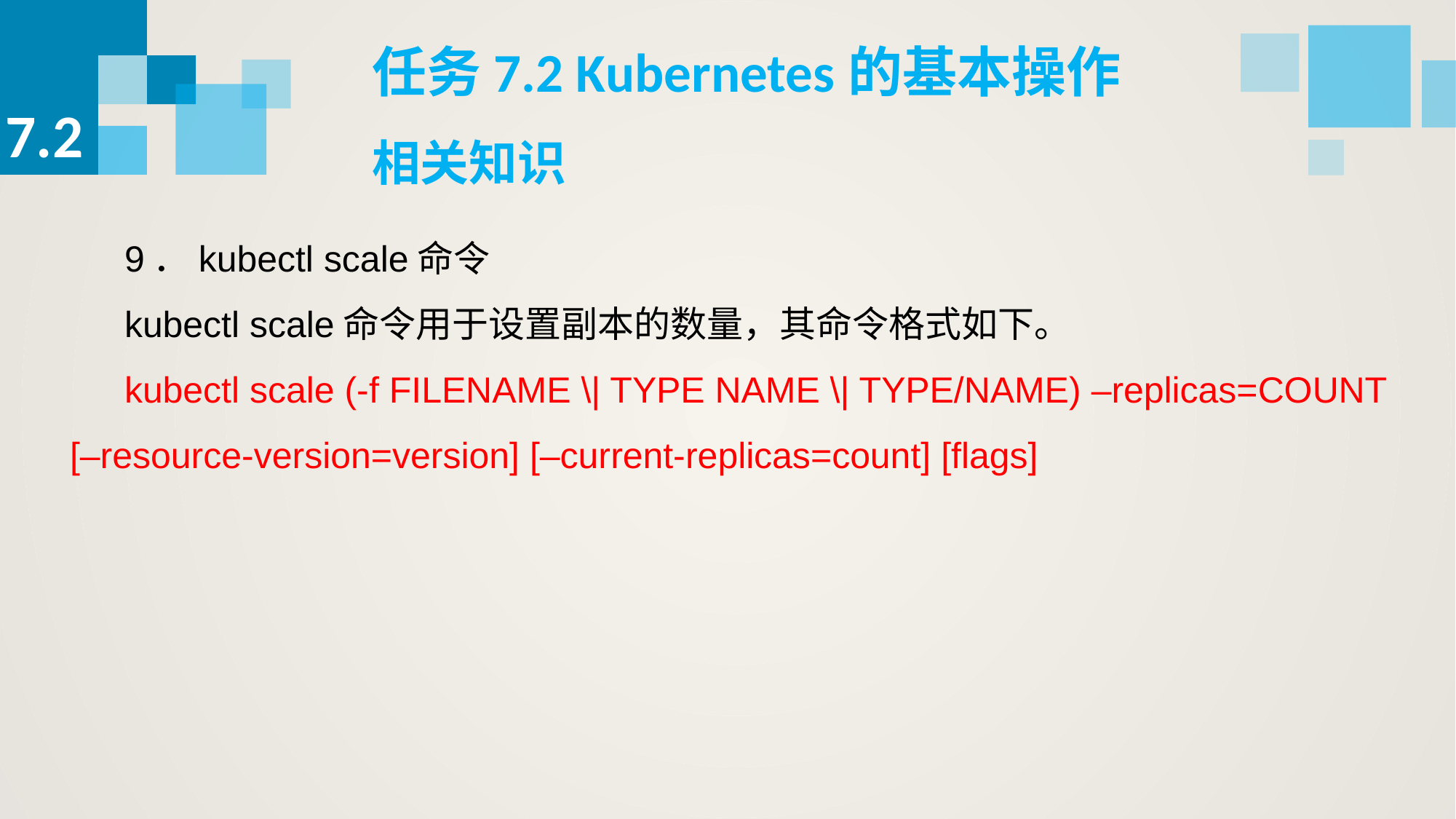

任务7.2 Kubernetes的基本操作
7.2
相关知识
9．kubectl scale命令
kubectl scale命令用于设置副本的数量，其命令格式如下。
kubectl scale (-f FILENAME \| TYPE NAME \| TYPE/NAME) –replicas=COUNT
[–resource-version=version] [–current-replicas=count] [flags]